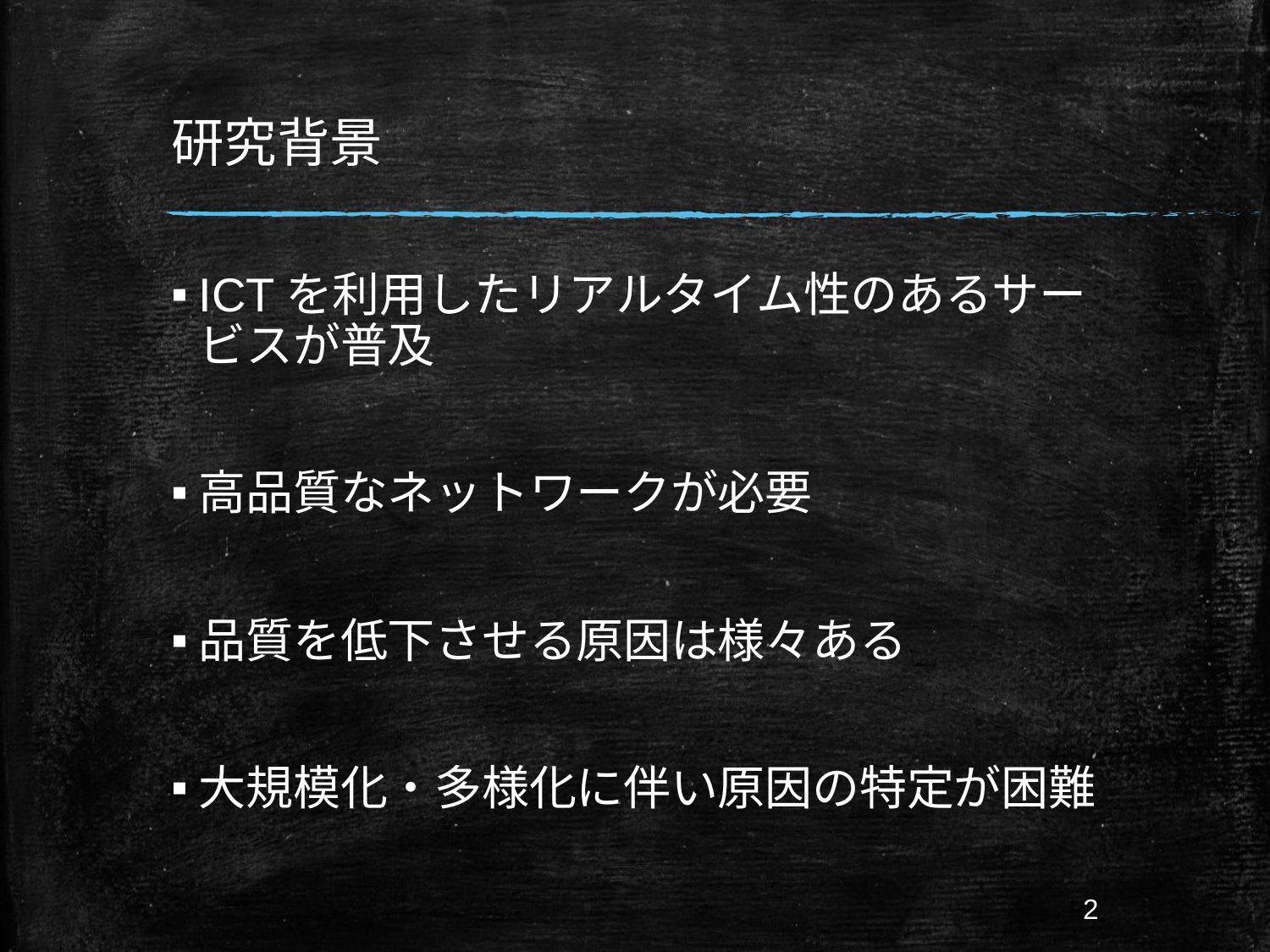

# 研究背景
ICTを利用したリアルタイム性のあるサービスが普及

高品質なネットワークが必要

品質を低下させる原因は様々ある

大規模化・多様化に伴い原因の特定が困難
2